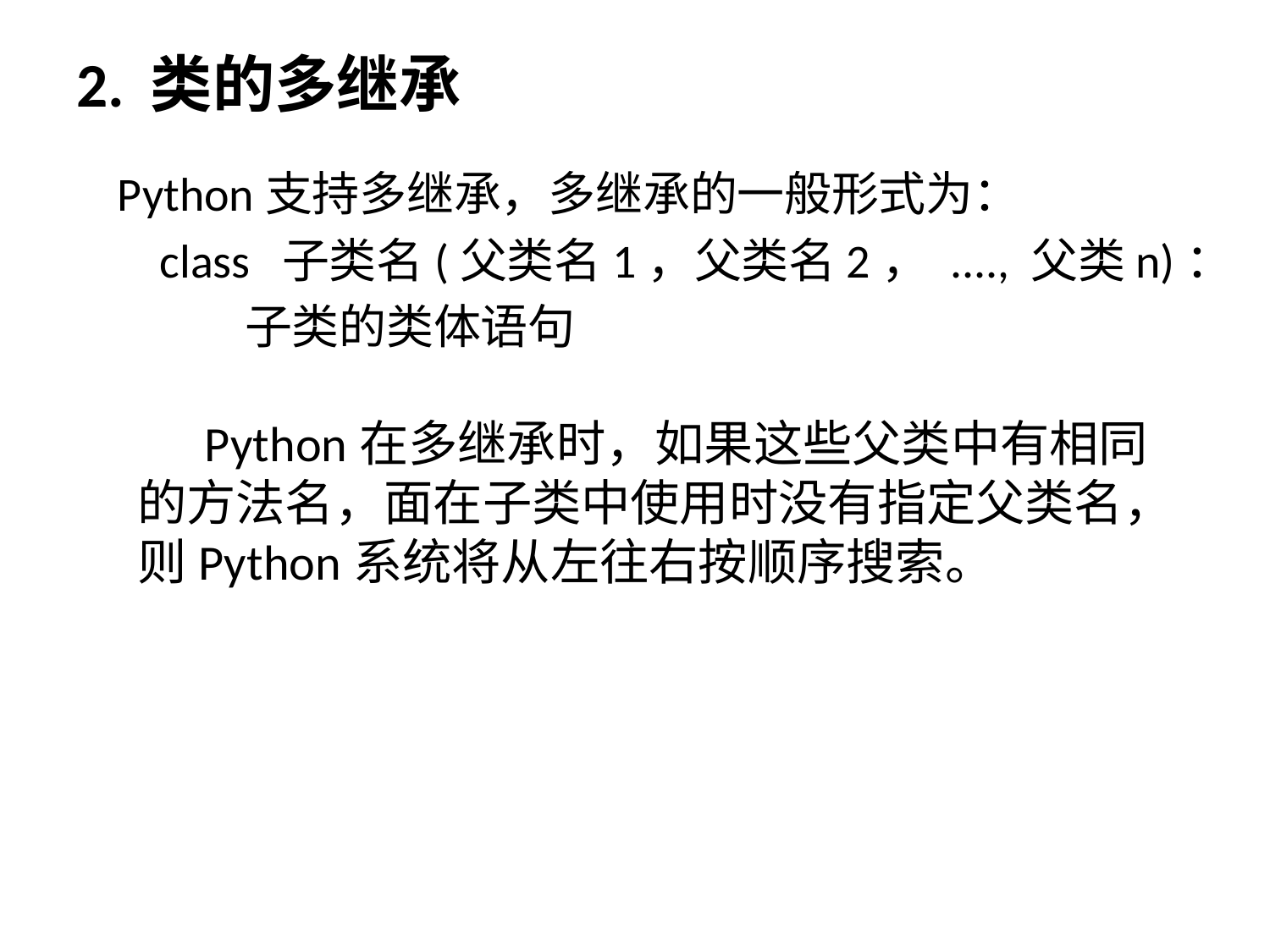

# 2. 类的多继承
Python支持多继承，多继承的一般形式为：
    class  子类名(父类名1，父类名2， ...., 父类n)：
           子类的类体语句
      Python在多继承时，如果这些父类中有相同的方法名，面在子类中使用时没有指定父类名，则Python系统将从左往右按顺序搜索。